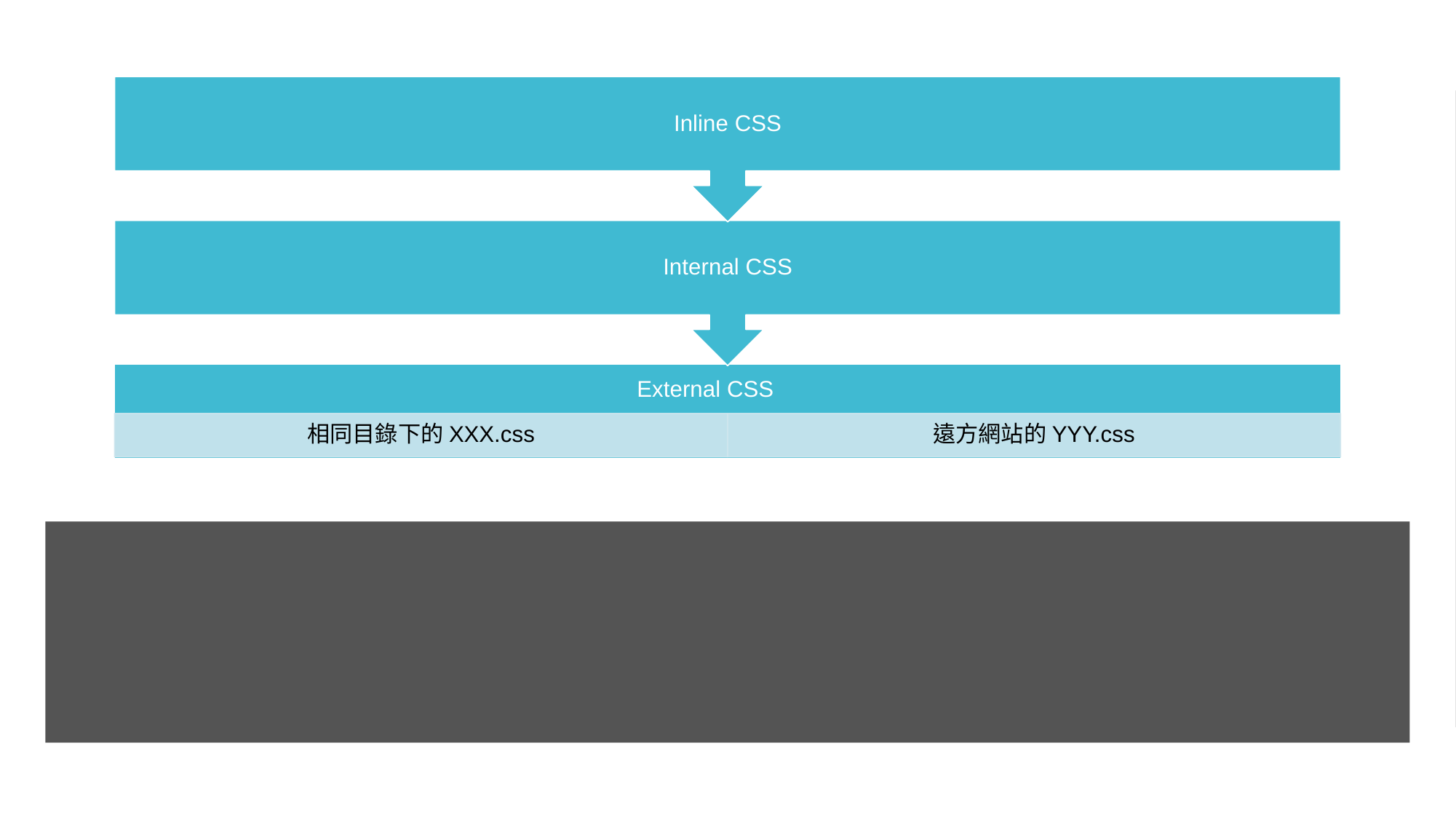

External CSS
相同目錄下的XXX.css
遠方網站的YYY.css
Internal CSS
Inline CSS